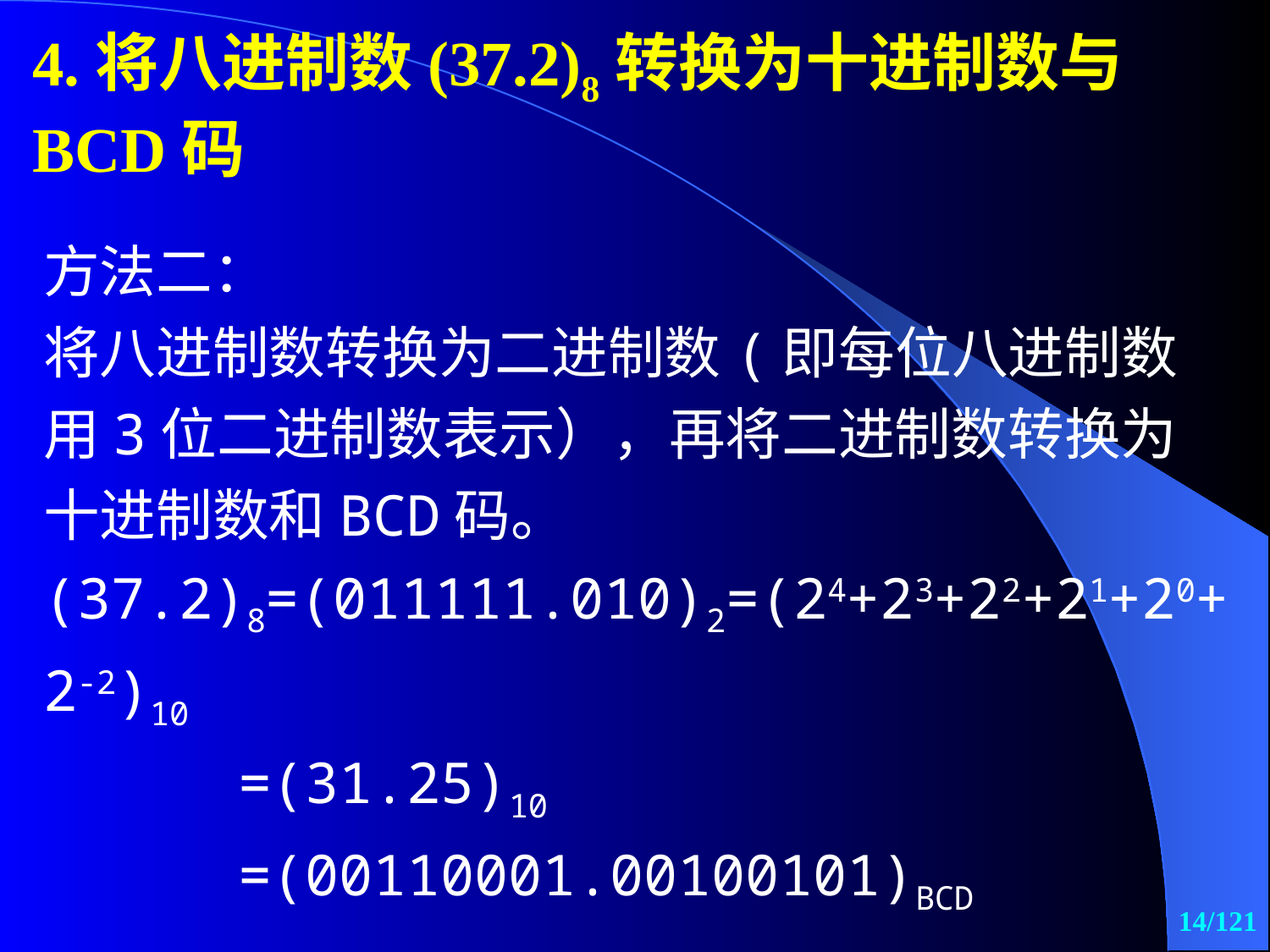

4.将八进制数(37.2)8转换为十进制数与BCD码
方法二：
将八进制数转换为二进制数(即每位八进制数用3位二进制数表示），再将二进制数转换为十进制数和BCD码。
(37.2)8=(011111.010)2=(24+23+22+21+20+2-2)10
          =(31.25)10
          =(00110001.00100101)BCD

14/121